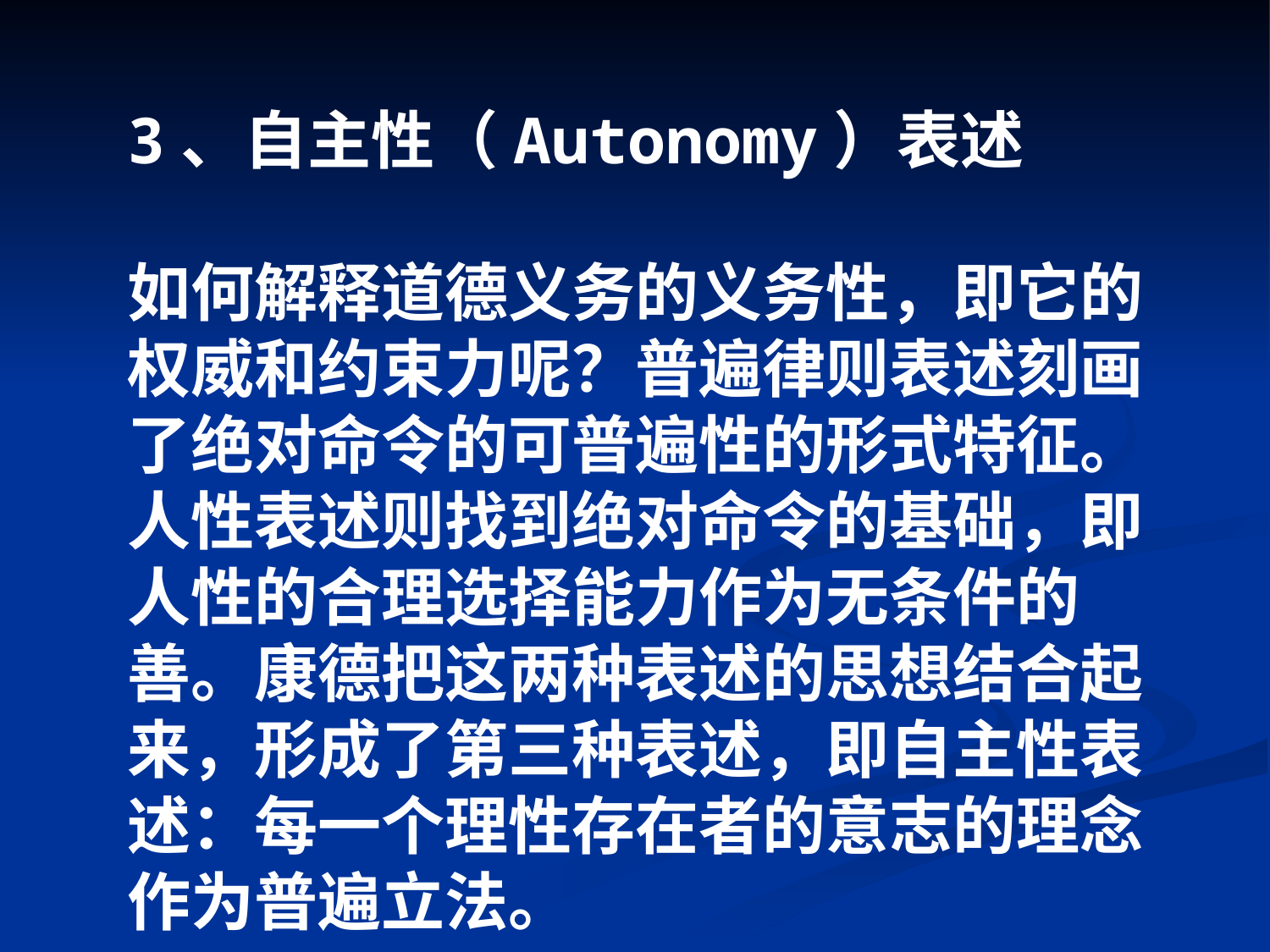

3、自主性（Autonomy）表述

如何解释道德义务的义务性，即它的权威和约束力呢？普遍律则表述刻画了绝对命令的可普遍性的形式特征。人性表述则找到绝对命令的基础，即人性的合理选择能力作为无条件的善。康德把这两种表述的思想结合起来，形成了第三种表述，即自主性表述：每一个理性存在者的意志的理念作为普遍立法。